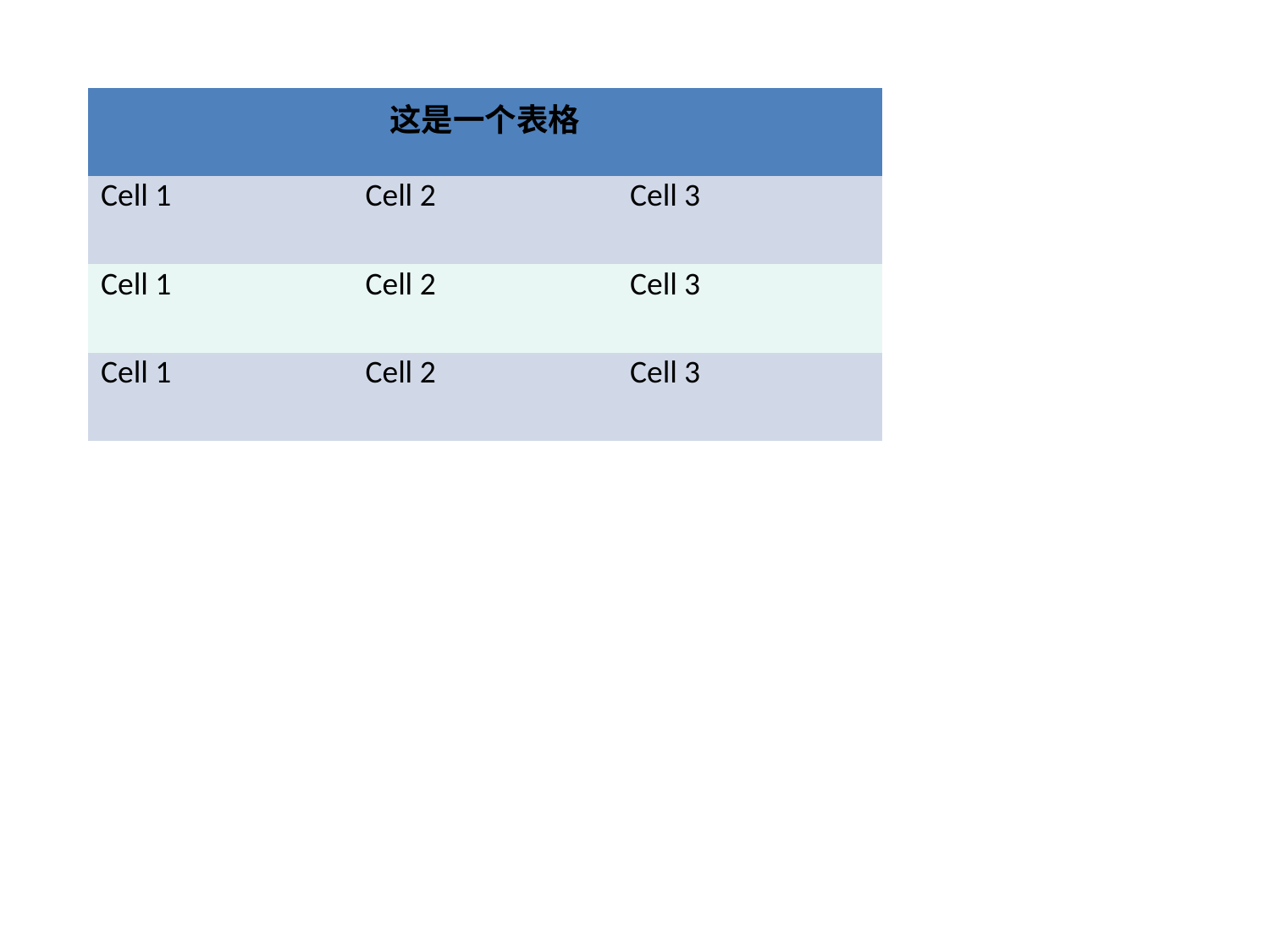

|  | 这是一个表格 |  |
| --- | --- | --- |
| Cell 1 | Cell 2 | Cell 3 |
| Cell 1 | Cell 2 | Cell 3 |
| Cell 1 | Cell 2 | Cell 3 |